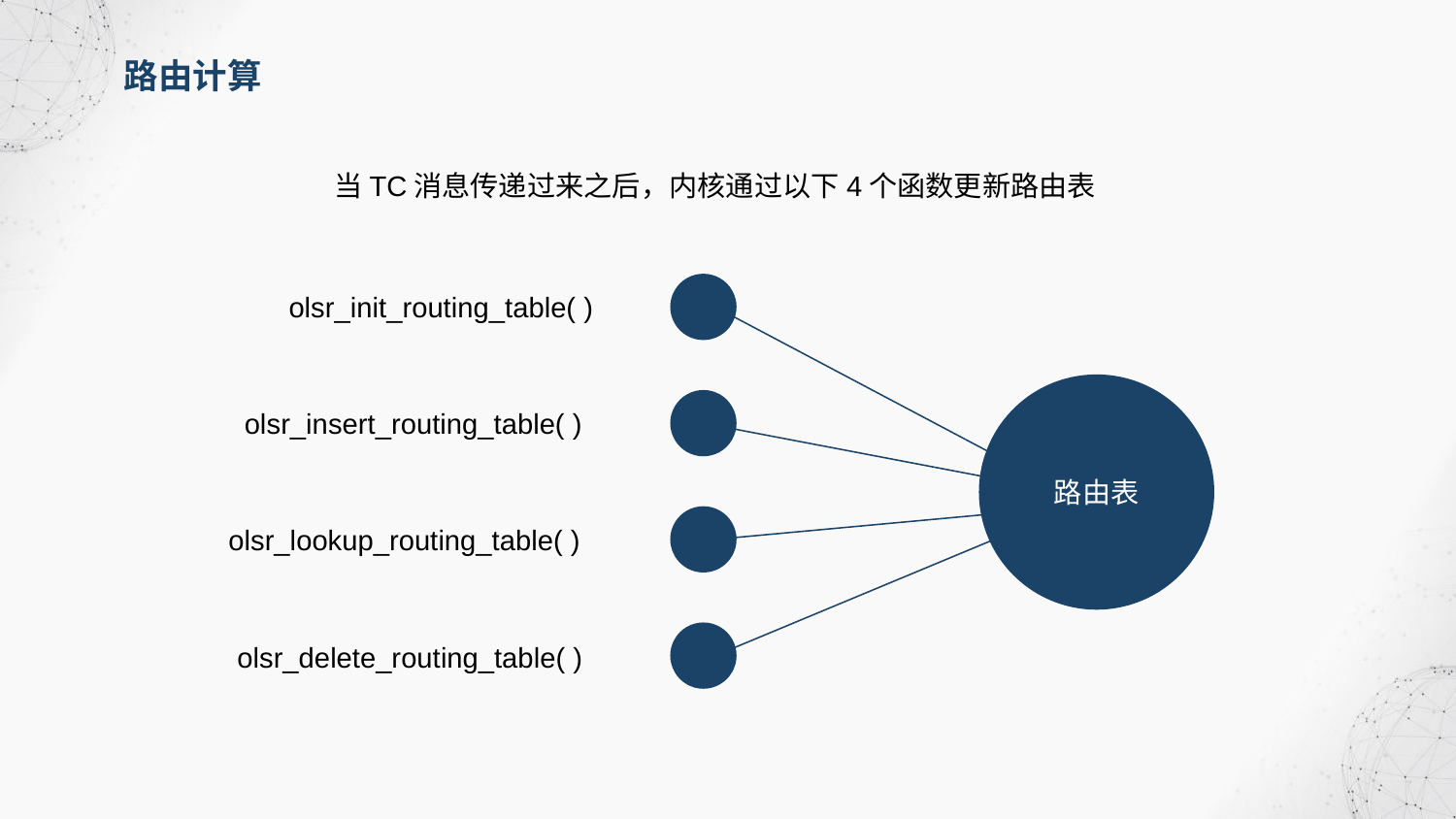

路由计算
当TC消息传递过来之后，内核通过以下4个函数更新路由表

路由表

olsr_init_routing_table( )
olsr_insert_routing_table( )
olsr_lookup_routing_table( )
olsr_delete_routing_table( )